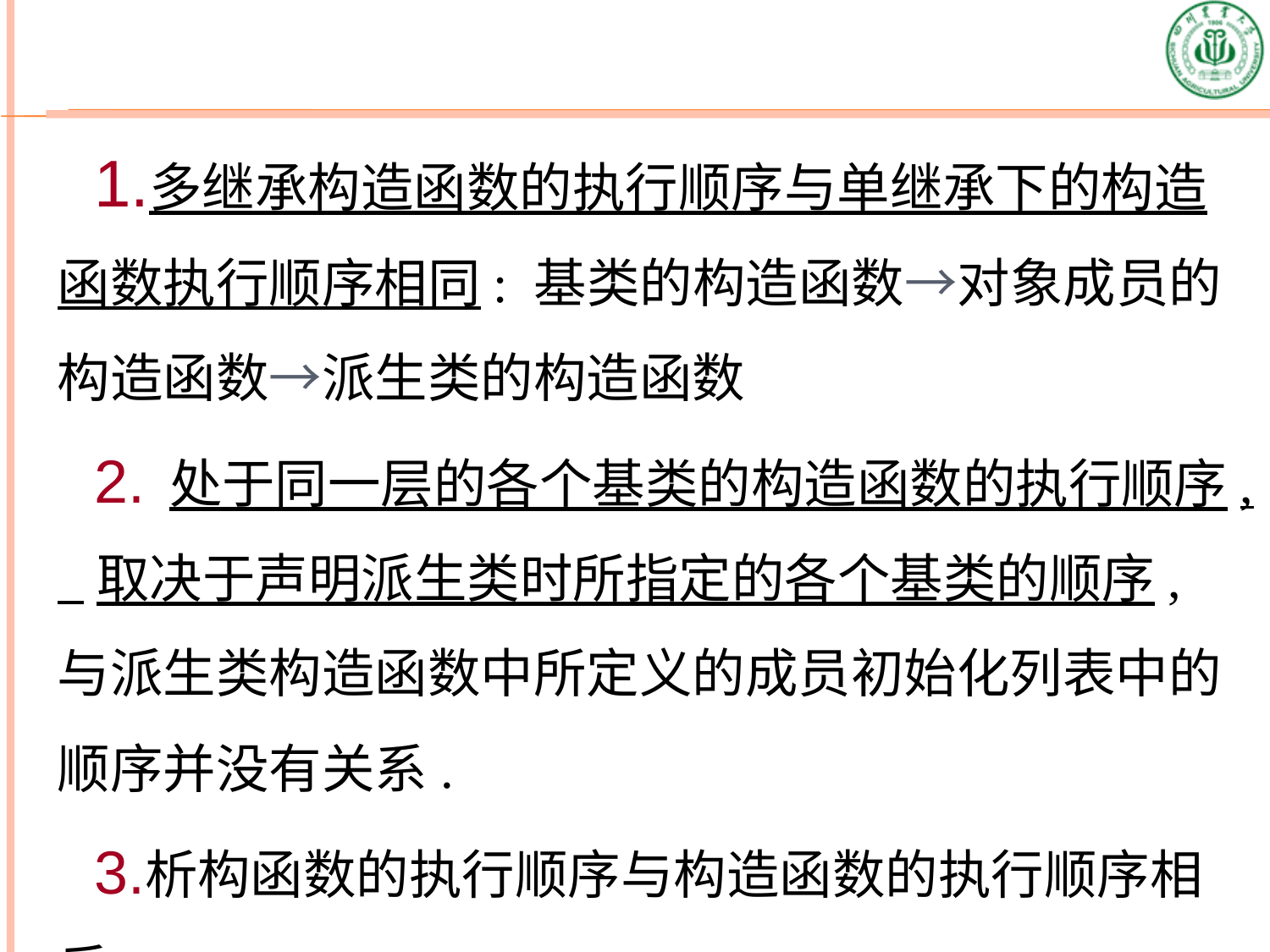

多继承构造函数的执行顺序与单继承下的构造函数执行顺序相同: 基类的构造函数→对象成员的构造函数→派生类的构造函数
 处于同一层的各个基类的构造函数的执行顺序,  取决于声明派生类时所指定的各个基类的顺序,  与派生类构造函数中所定义的成员初始化列表中的顺序并没有关系.
析构函数的执行顺序与构造函数的执行顺序相反。